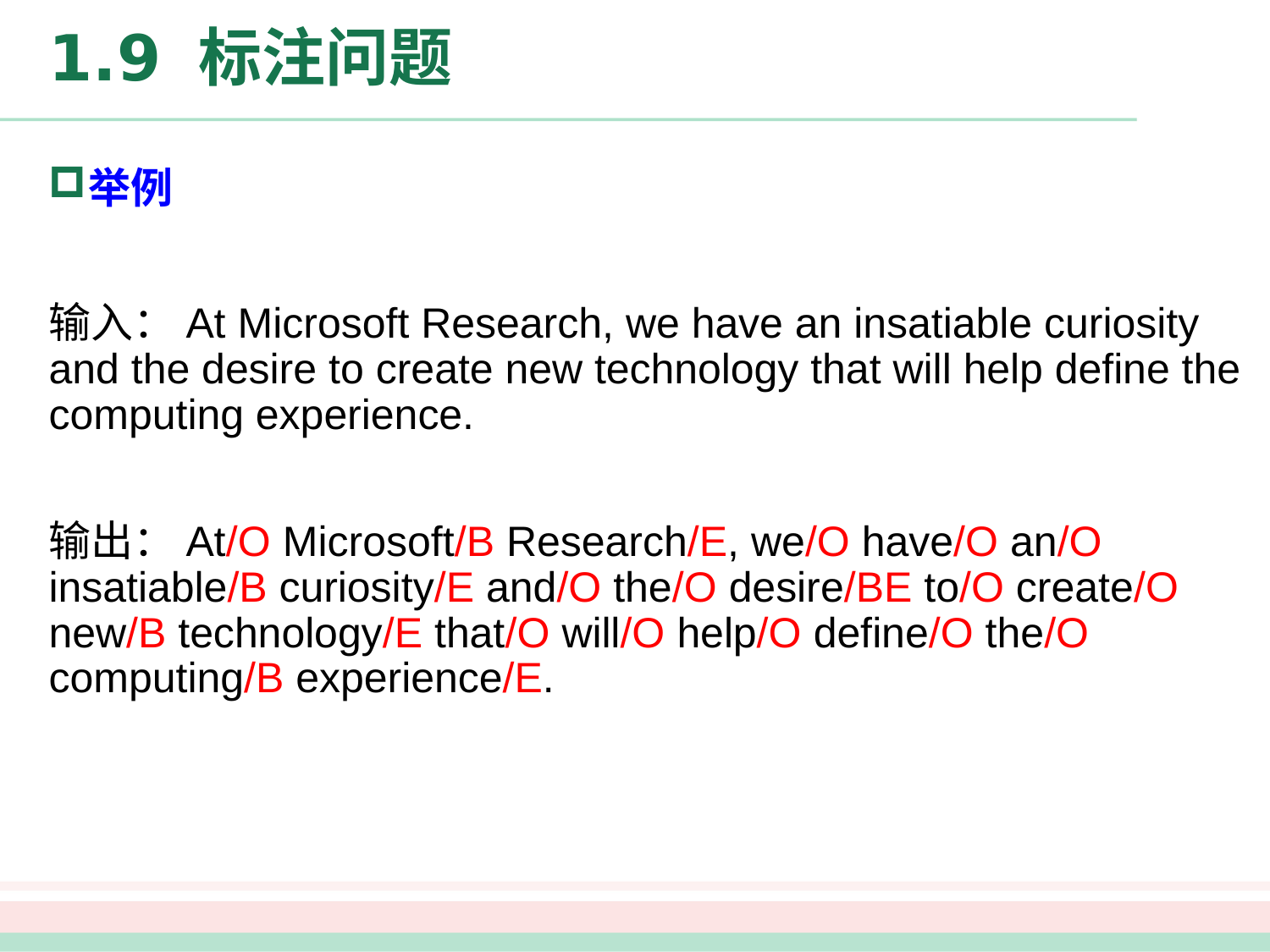

# 1.9 标注问题
举例

输入：At Microsoft Research, we have an insatiable curiosity and the desire to create new technology that will help define the computing experience.

输出：At/O Microsoft/B Research/E, we/O have/O an/O insatiable/B curiosity/E and/O the/O desire/BE to/O create/O new/B technology/E that/O will/O help/O define/O the/O computing/B experience/E.